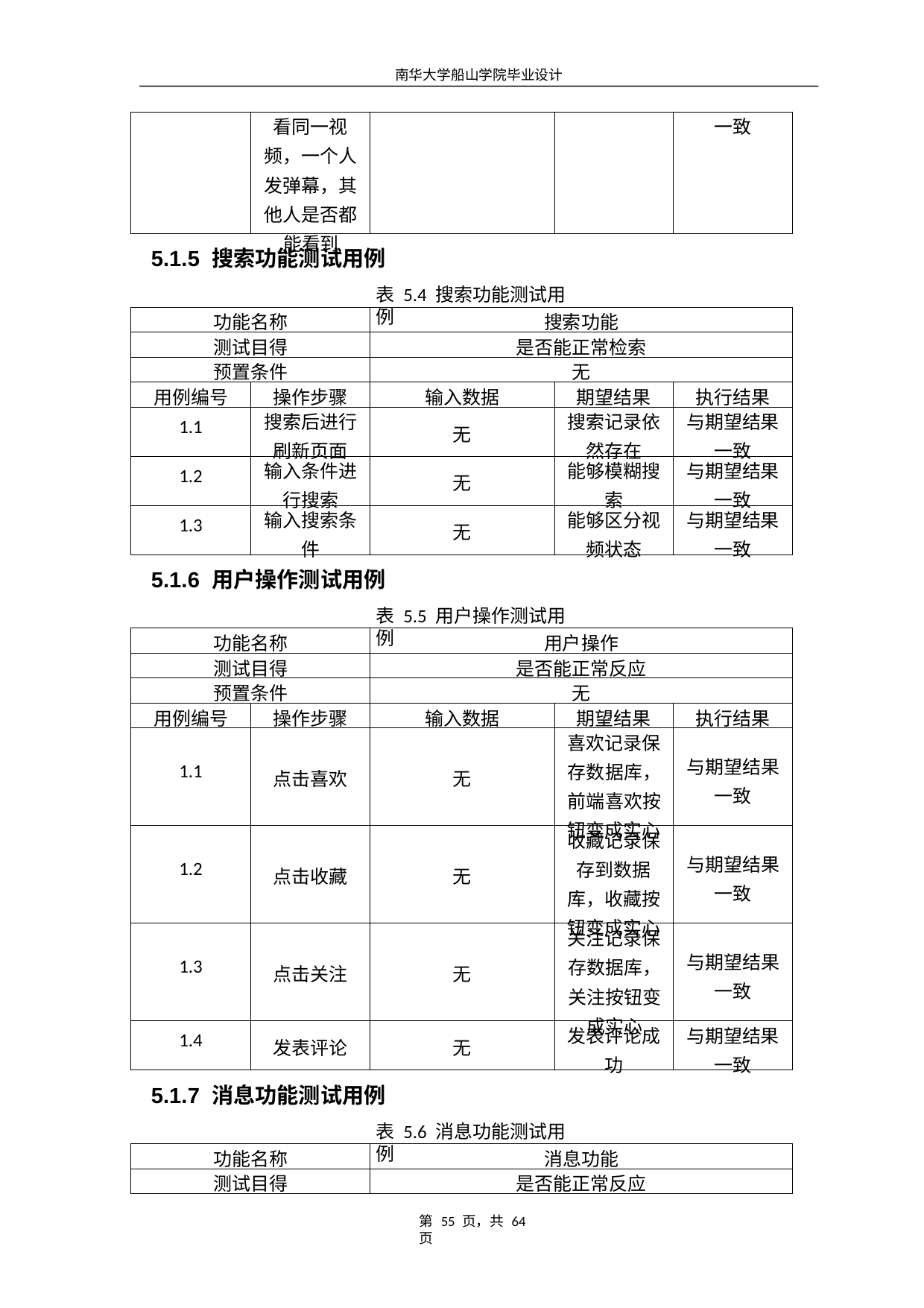

南华大学船山学院毕业设计

|  | 看同一视 频，一个人 发弹幕，其 他人是否都 能看到 |  |  | 一致 |
| --- | --- | --- | --- | --- |
5.1.5 搜索功能测试用例
表 5.4 搜索功能测试用例
| 功能名称 |  | 搜索功能 |  |  |
| --- | --- | --- | --- | --- |
| 测试目得 |  | 是否能正常检索 |  |  |
| 预置条件 |  | 无 |  |  |
| 用例编号 | 操作步骤 | 输入数据 | 期望结果 | 执行结果 |
| 1.1 | 搜索后进行 刷新页面 | 无 | 搜索记录依 然存在 | 与期望结果 一致 |
| 1.2 | 输入条件进 行搜索 | 无 | 能够模糊搜 索 | 与期望结果 一致 |
| 1.3 | 输入搜索条 件 | 无 | 能够区分视 频状态 | 与期望结果 一致 |
5.1.6 用户操作测试用例
表 5.5 用户操作测试用例
| 功能名称 |  | 用户操作 |  |  |
| --- | --- | --- | --- | --- |
| 测试目得 |  | 是否能正常反应 |  |  |
| 预置条件 |  | 无 |  |  |
| 用例编号 | 操作步骤 | 输入数据 | 期望结果 | 执行结果 |
| 1.1 | 点击喜欢 | 无 | 喜欢记录保 存数据库， 前端喜欢按 钮变成实心 | 与期望结果 一致 |
| 1.2 | 点击收藏 | 无 | 收藏记录保 存到数据 库，收藏按 钮变成实心 | 与期望结果 一致 |
| 1.3 | 点击关注 | 无 | 关注记录保 存数据库， 关注按钮变 成实心 | 与期望结果 一致 |
| 1.4 | 发表评论 | 无 | 发表评论成 功 | 与期望结果 一致 |
5.1.7 消息功能测试用例
表 5.6 消息功能测试用例
| 功能名称 | 消息功能 |
| --- | --- |
| 测试目得 | 是否能正常反应 |
第 55 页，共 64 页